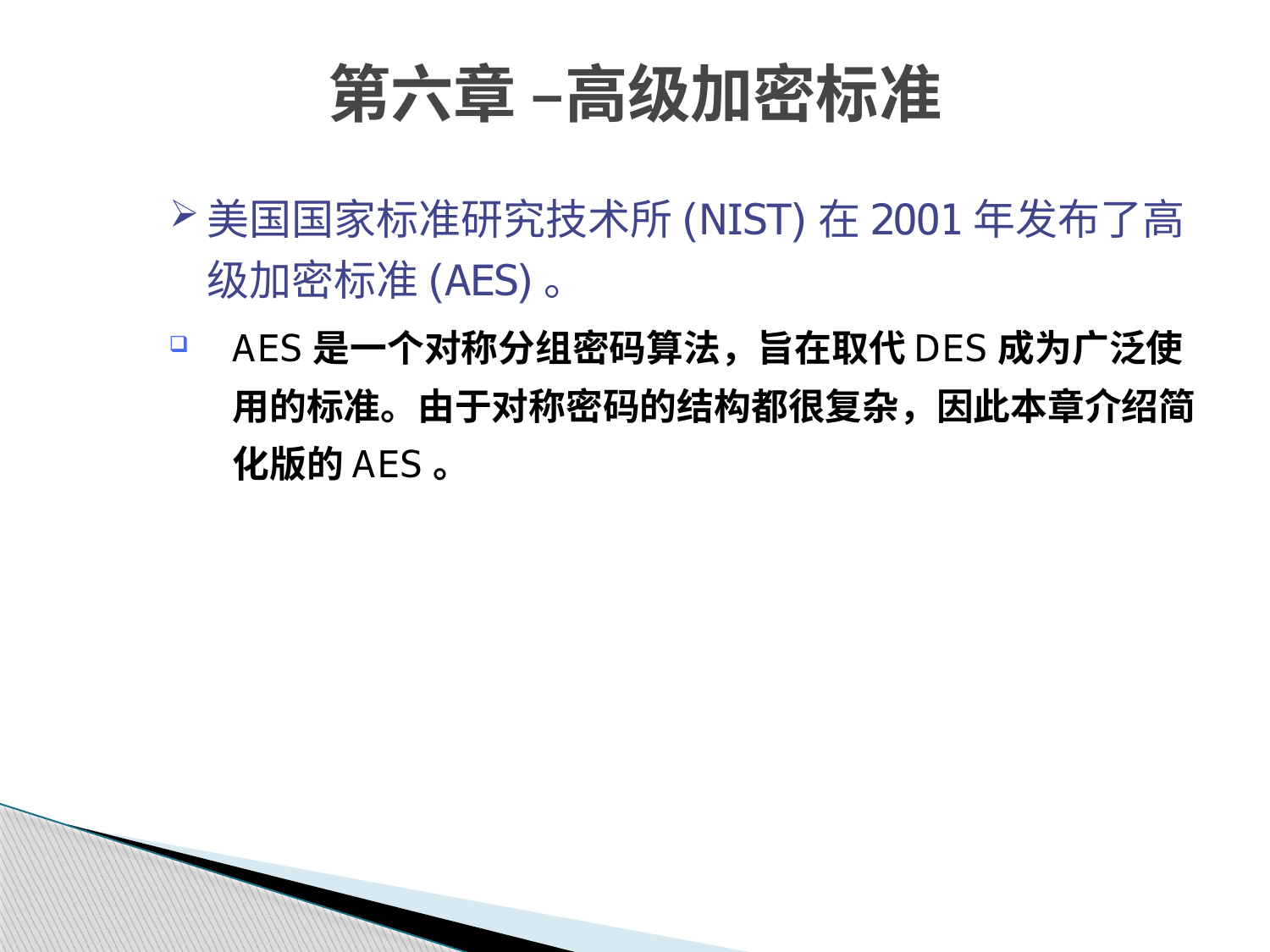

# 第六章 –高级加密标准
美国国家标准研究技术所(NIST)在2001年发布了高级加密标准(AES)。
AES是一个对称分组密码算法，旨在取代DES成为广泛使用的标准。由于对称密码的结构都很复杂，因此本章介绍简化版的AES。